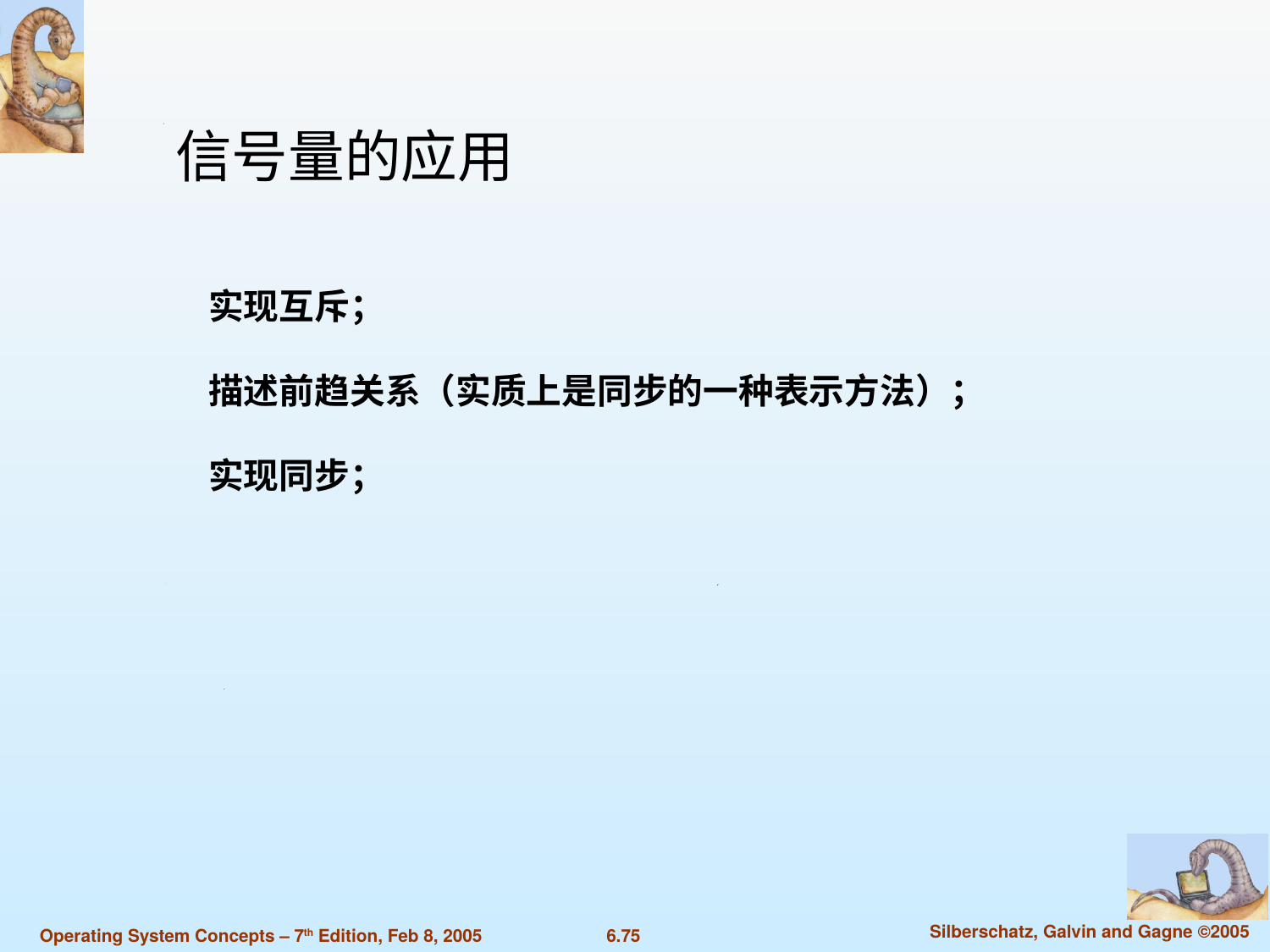

信号量的应用
实现互斥；

描述前趋关系（实质上是同步的一种表示方法）；

实现同步；